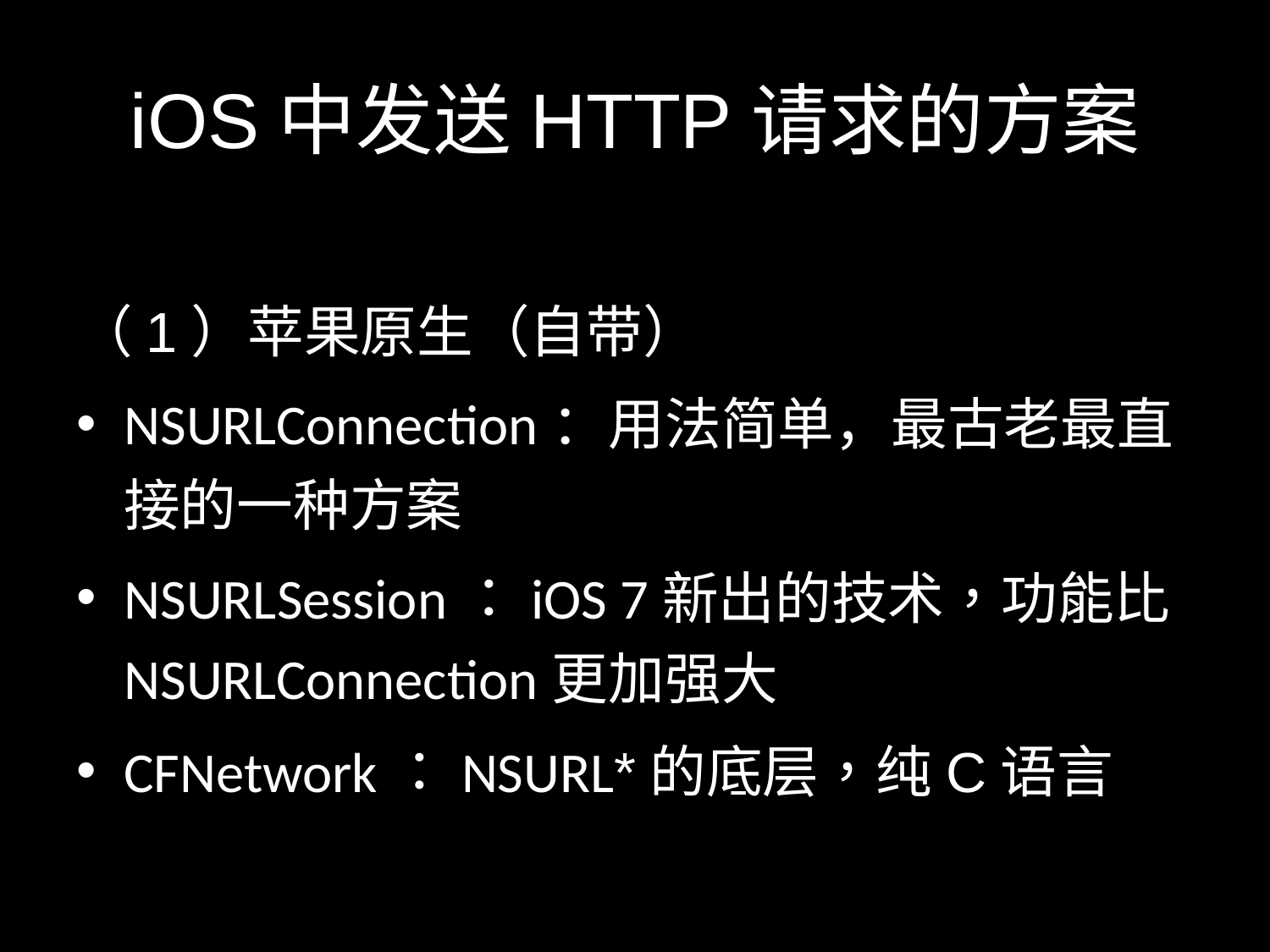

# iOS中发送HTTP请求的方案
（1）苹果原生（自带）
NSURLConnection：用法简单，最古老最直接的一种方案
NSURLSession：iOS 7新出的技术，功能比NSURLConnection更加强大
CFNetwork：NSURL*的底层，纯C语言